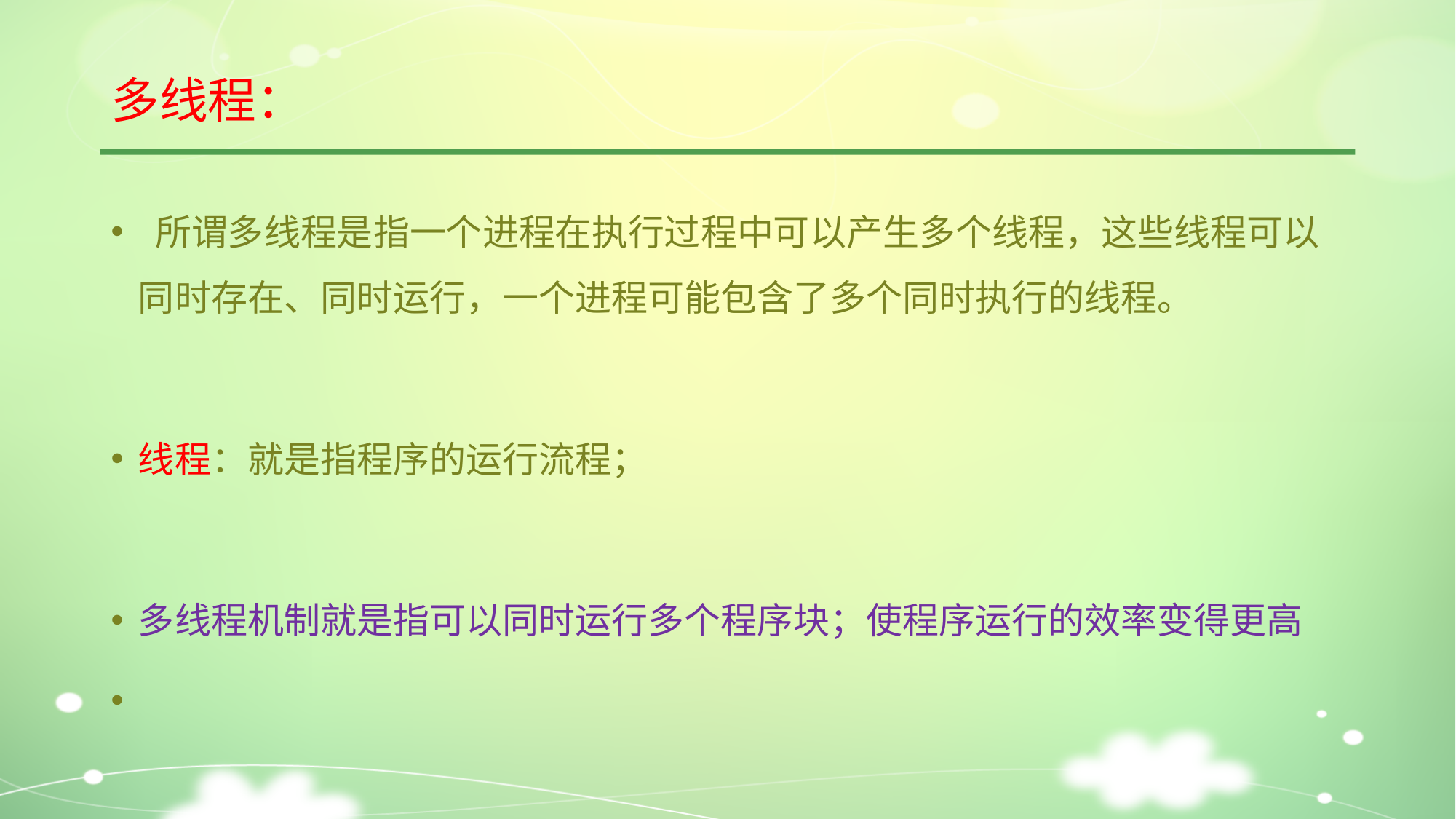

多线程：

 所谓多线程是指一个进程在执行过程中可以产生多个线程，这些线程可以同时存在、同时运行，一个进程可能包含了多个同时执行的线程。

线程：就是指程序的运行流程；

多线程机制就是指可以同时运行多个程序块；使程序运行的效率变得更高